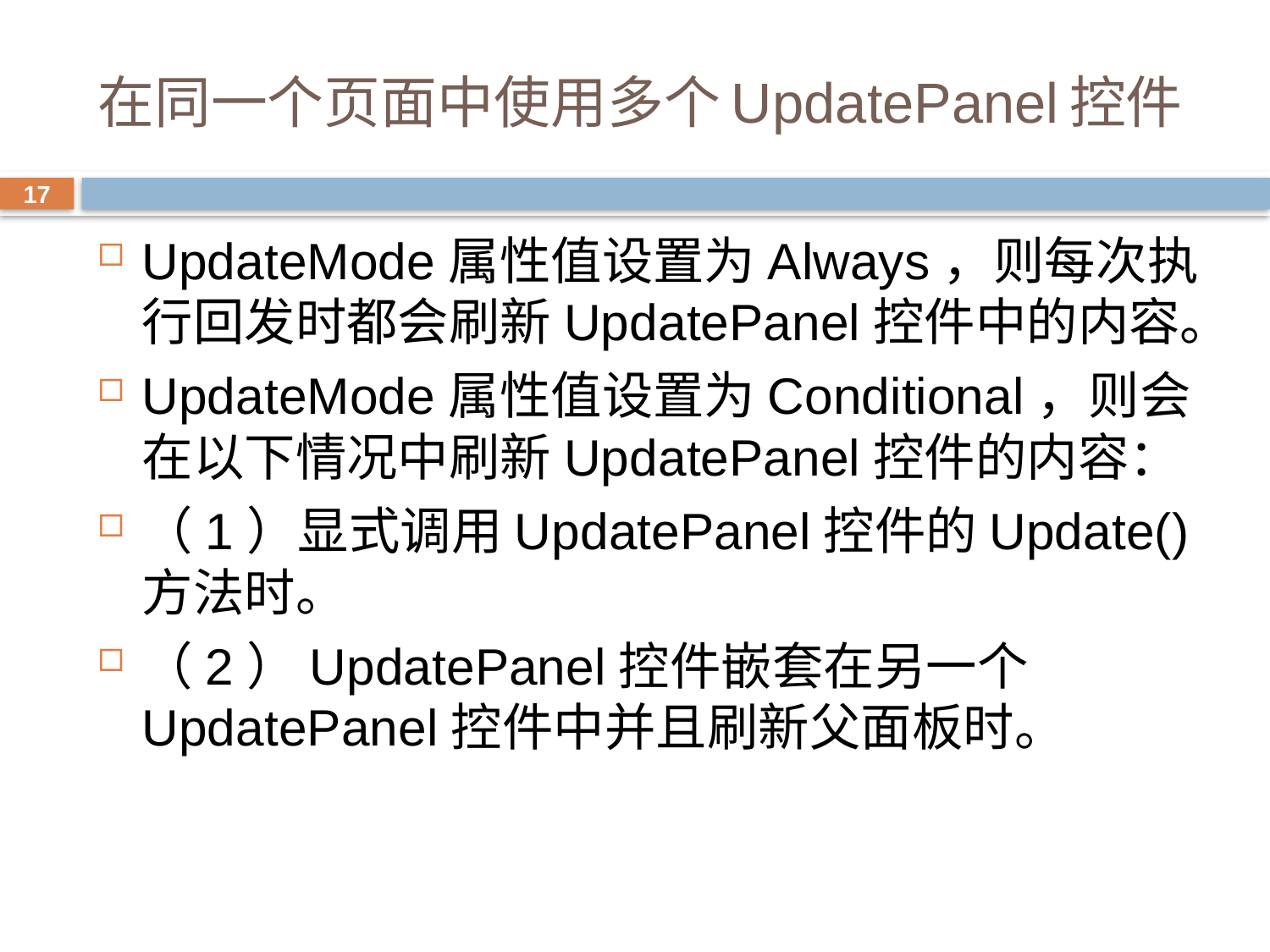

# 在同一个页面中使用多个UpdatePanel控件
17
UpdateMode属性值设置为Always，则每次执行回发时都会刷新UpdatePanel控件中的内容。
UpdateMode属性值设置为Conditional，则会在以下情况中刷新UpdatePanel控件的内容：
（1）显式调用UpdatePanel控件的Update()方法时。
（2）UpdatePanel控件嵌套在另一个UpdatePanel控件中并且刷新父面板时。